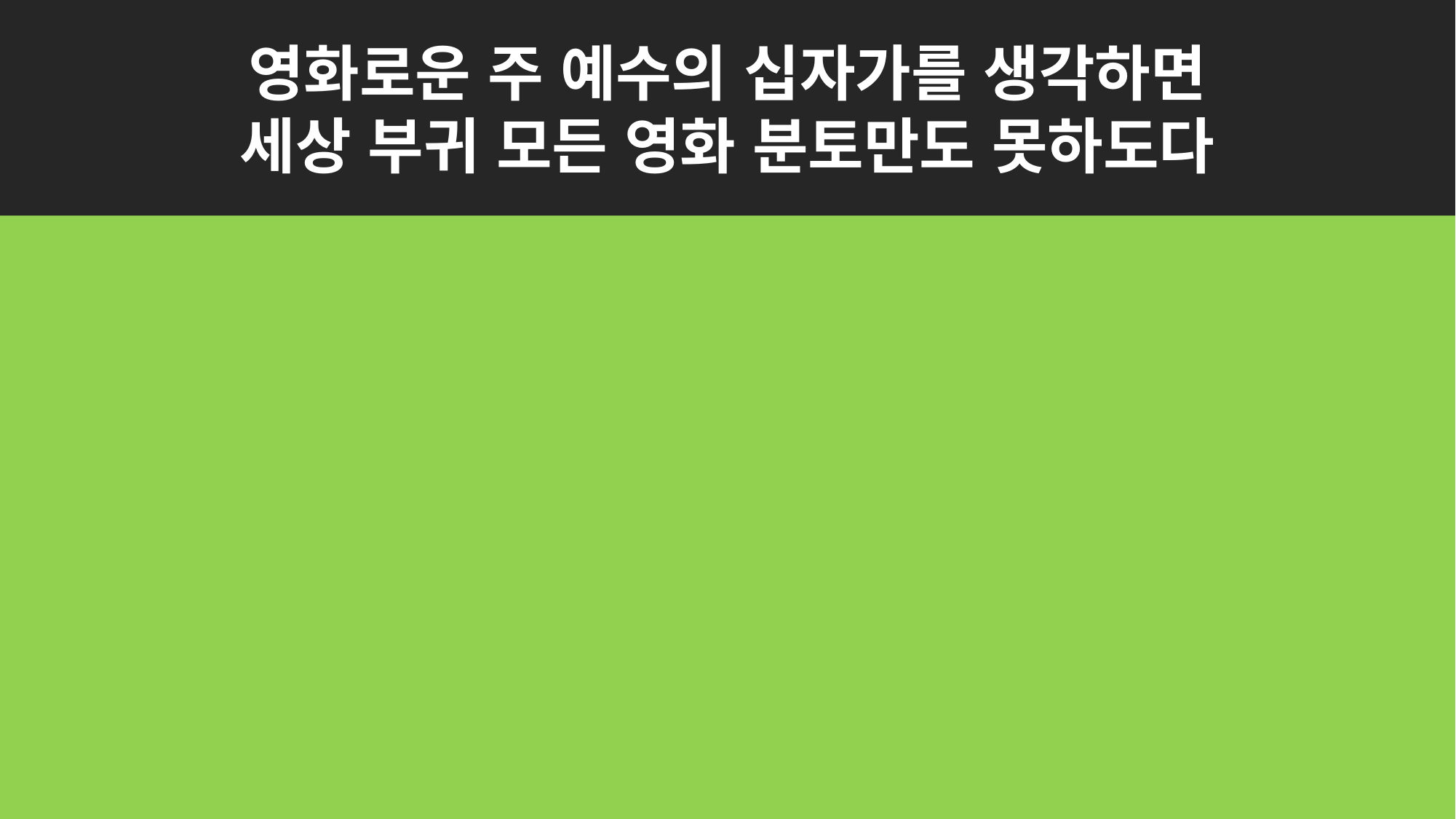

영화로운 주 예수의 십자가를 생각하면
세상 부귀 모든 영화 분토만도 못하도다